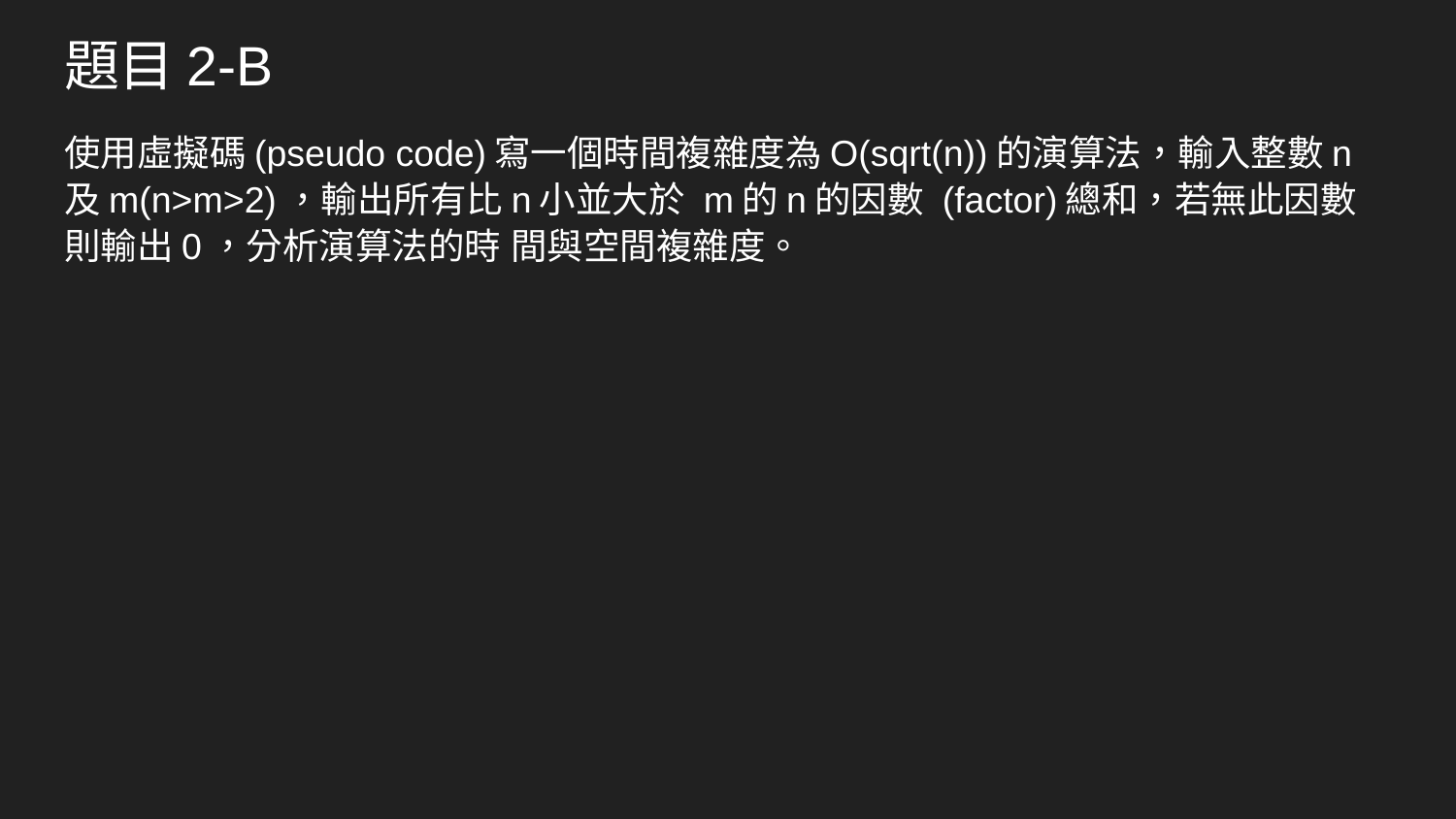

# 題目2-B
使用虛擬碼(pseudo code)寫一個時間複雜度為O(sqrt(n))的演算法，輸入整數n及m(n>m>2)，輸出所有比n小並大於 m的n的因數 (factor)總和，若無此因數則輸出0，分析演算法的時 間與空間複雜度。